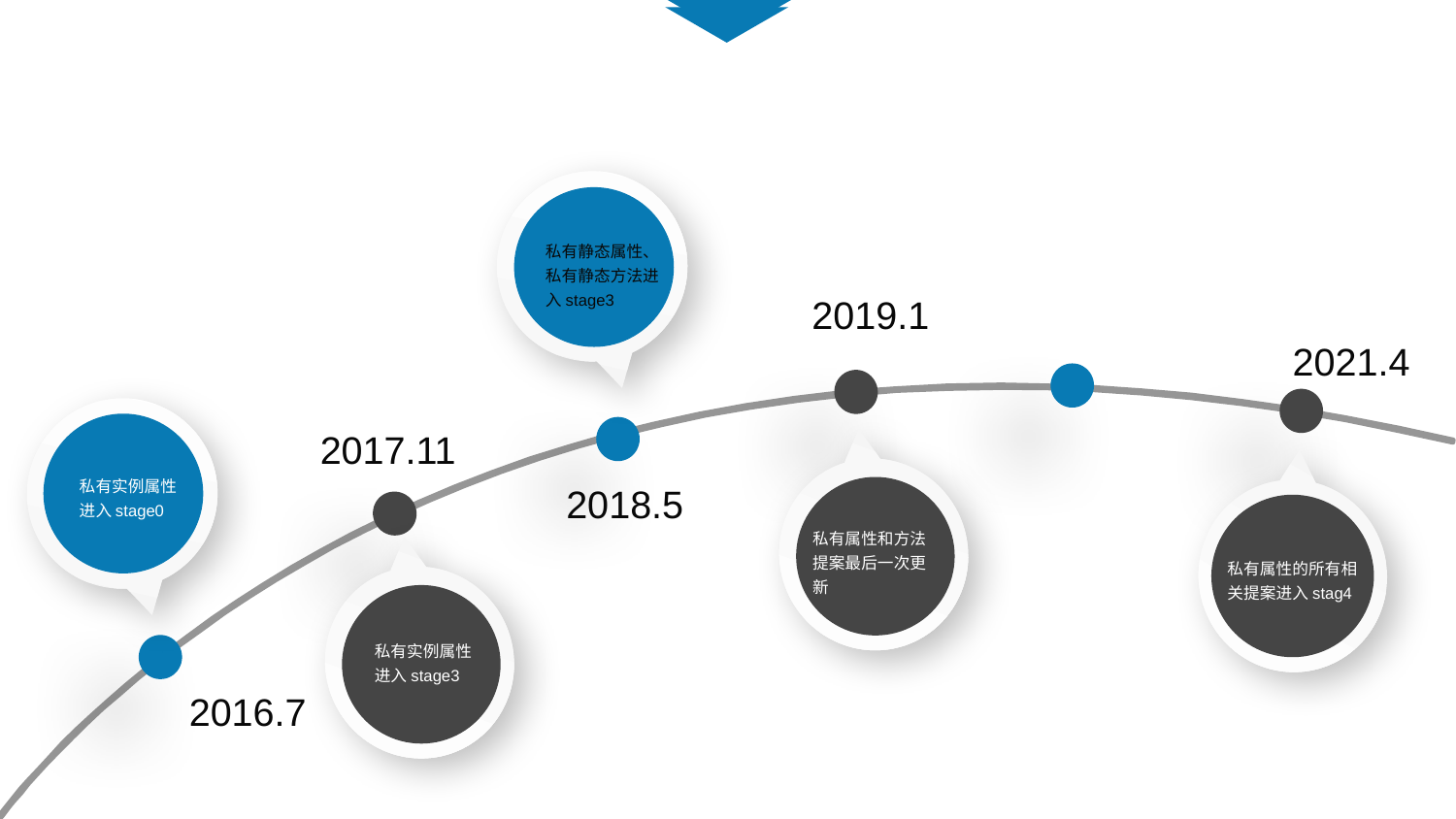

2018.5
私有静态属性、私有静态方法进入stage3
2019.1

2021.4

2016.7
2017.11

私有实例属性进入stage0

私有属性和方法提案最后一次更新
私有属性的所有相关提案进入stag4

2018

私有实例属性进入stage3